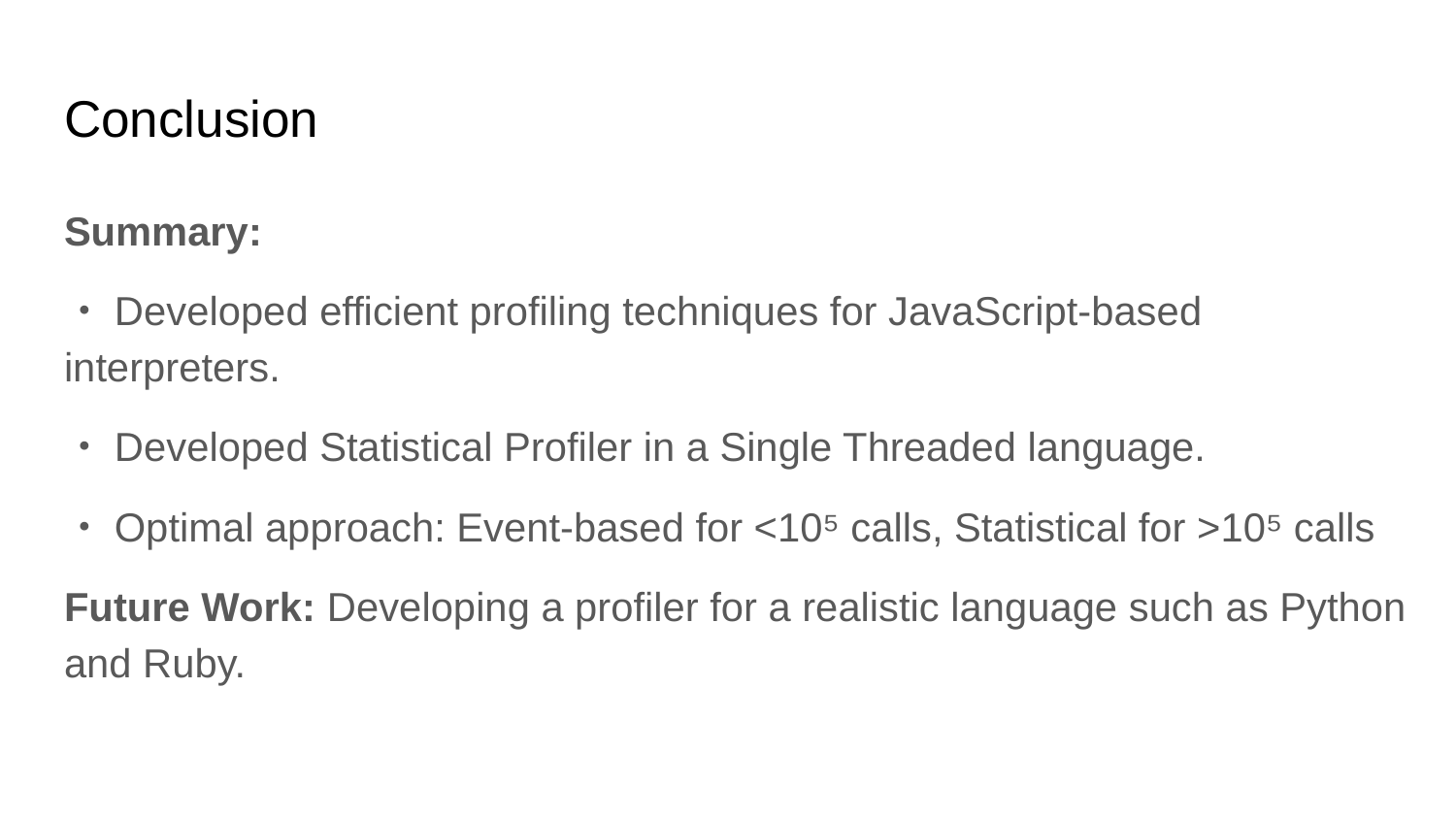

# Conclusion
Summary:
・Developed efficient profiling techniques for JavaScript-based interpreters.
・Developed Statistical Profiler in a Single Threaded language.
・Optimal approach: Event-based for <10⁵ calls, Statistical for >10⁵ calls
Future Work: Developing a profiler for a realistic language such as Python and Ruby.